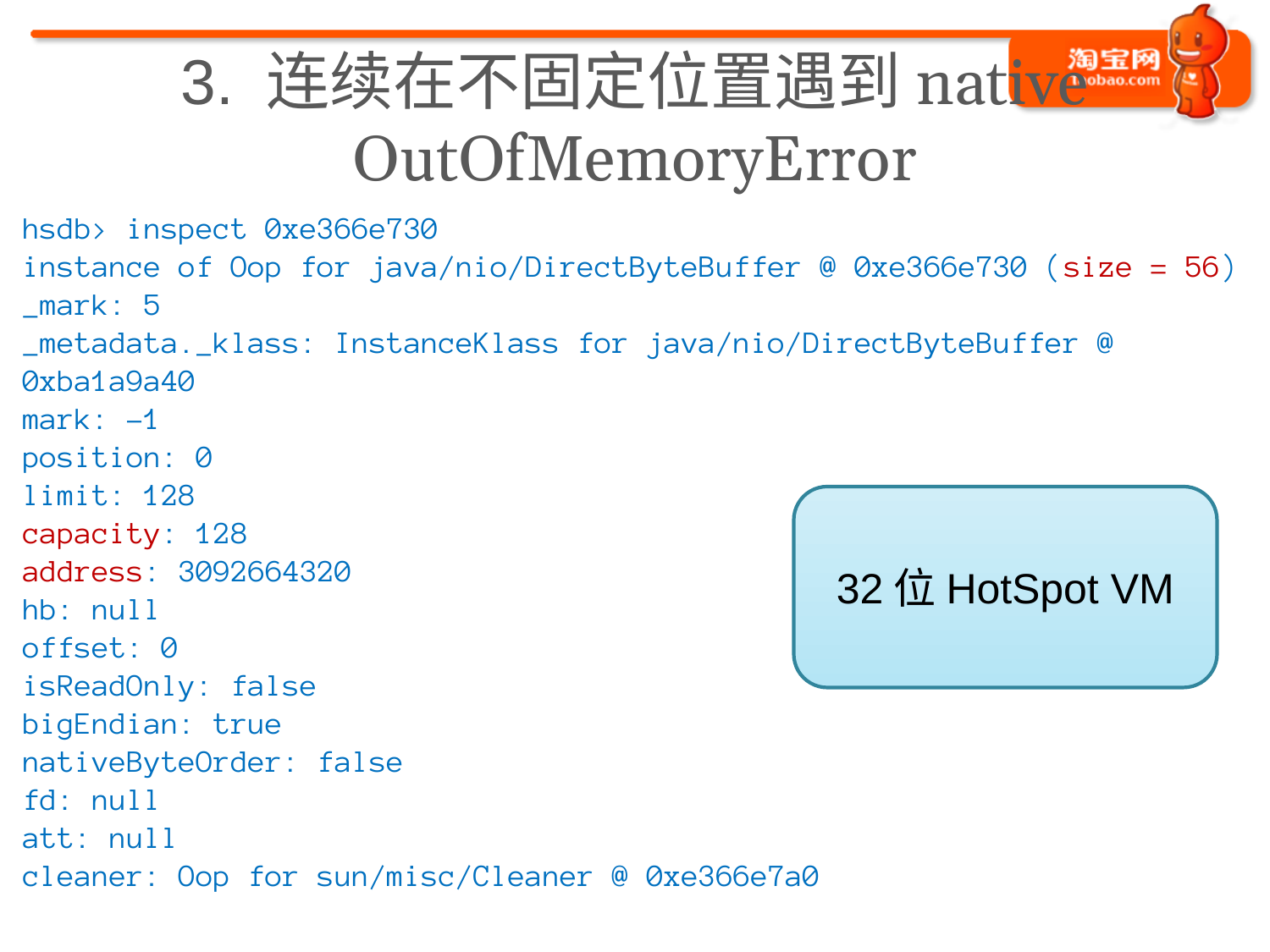

# 3. 连续在不固定位置遇到native OutOfMemoryError
hsdb> inspect 0xe366e730
instance of Oop for java/nio/DirectByteBuffer @ 0xe366e730 (size = 56)
_mark: 5
_metadata._klass: InstanceKlass for java/nio/DirectByteBuffer @ 0xba1a9a40
mark: -1
position: 0
limit: 128
capacity: 128
address: 3092664320
hb: null
offset: 0
isReadOnly: false
bigEndian: true
nativeByteOrder: false
fd: null
att: null
cleaner: Oop for sun/misc/Cleaner @ 0xe366e7a0
32位HotSpot VM